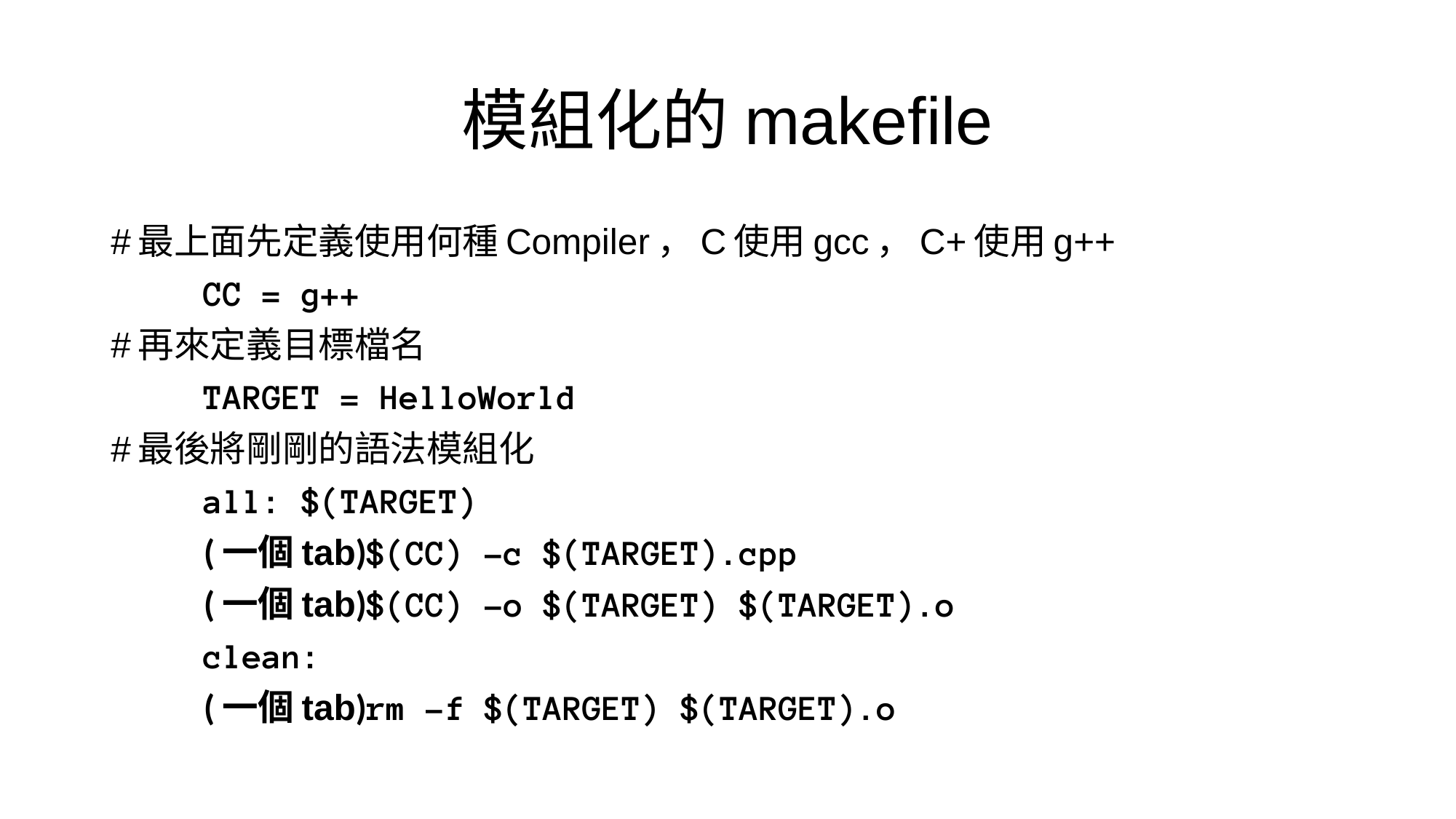

# 模組化的makefile
#最上面先定義使用何種Compiler，C使用gcc，C+使用g++
	CC = g++
#再來定義目標檔名
	TARGET = HelloWorld
#最後將剛剛的語法模組化
	all: $(TARGET)
	(一個tab)$(CC) -c $(TARGET).cpp
	(一個tab)$(CC) -o $(TARGET) $(TARGET).o
	clean:
	(一個tab)rm -f $(TARGET) $(TARGET).o